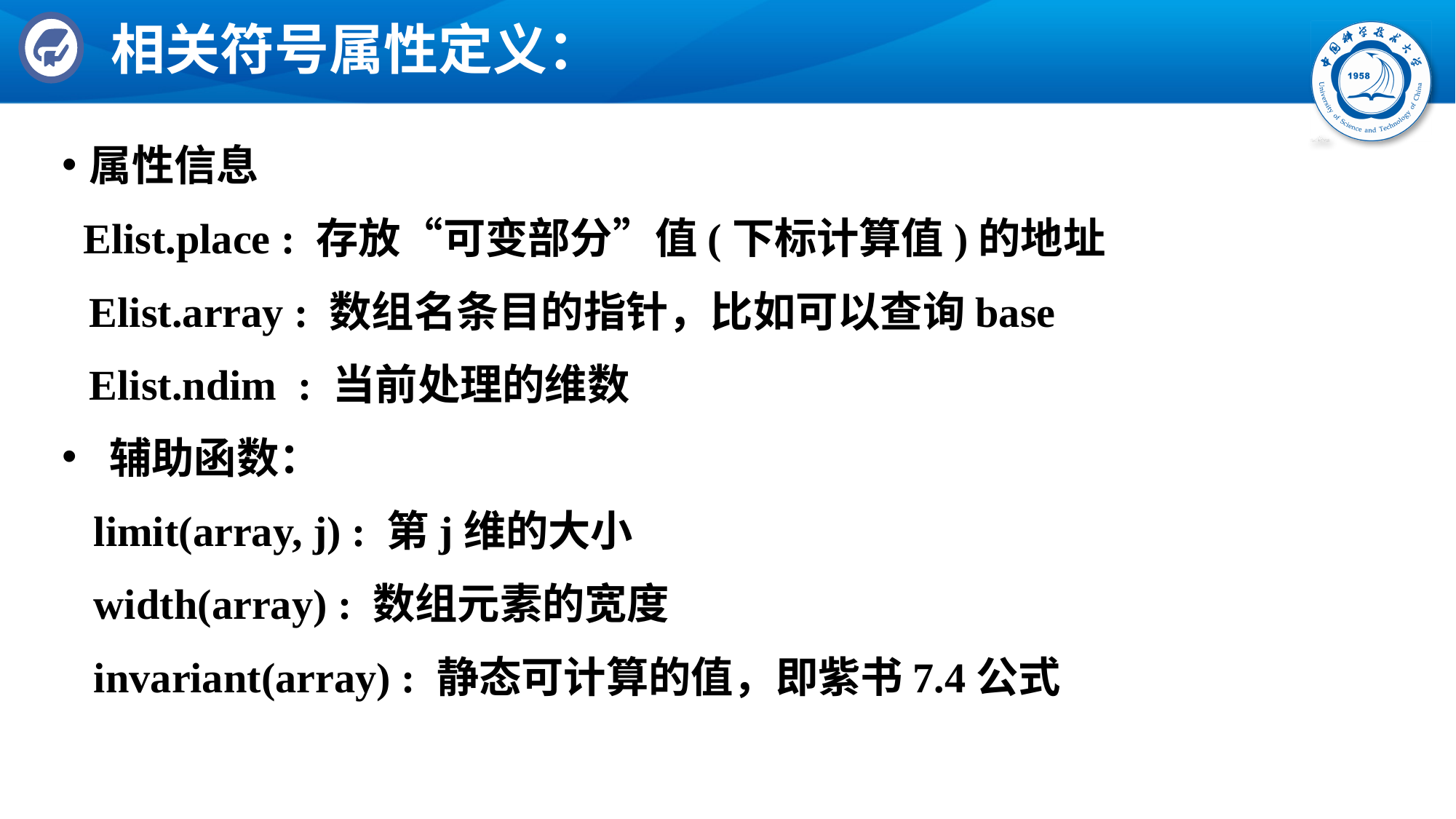

# 相关符号属性定义：
属性信息
  Elist.place : 存放“可变部分”值(下标计算值)的地址
	Elist.array : 数组名条目的指针，比如可以查询base
	Elist.ndim  : 当前处理的维数
 辅助函数：
   limit(array, j) : 第j维的大小
   width(array) : 数组元素的宽度
   invariant(array) : 静态可计算的值，即紫书7.4公式